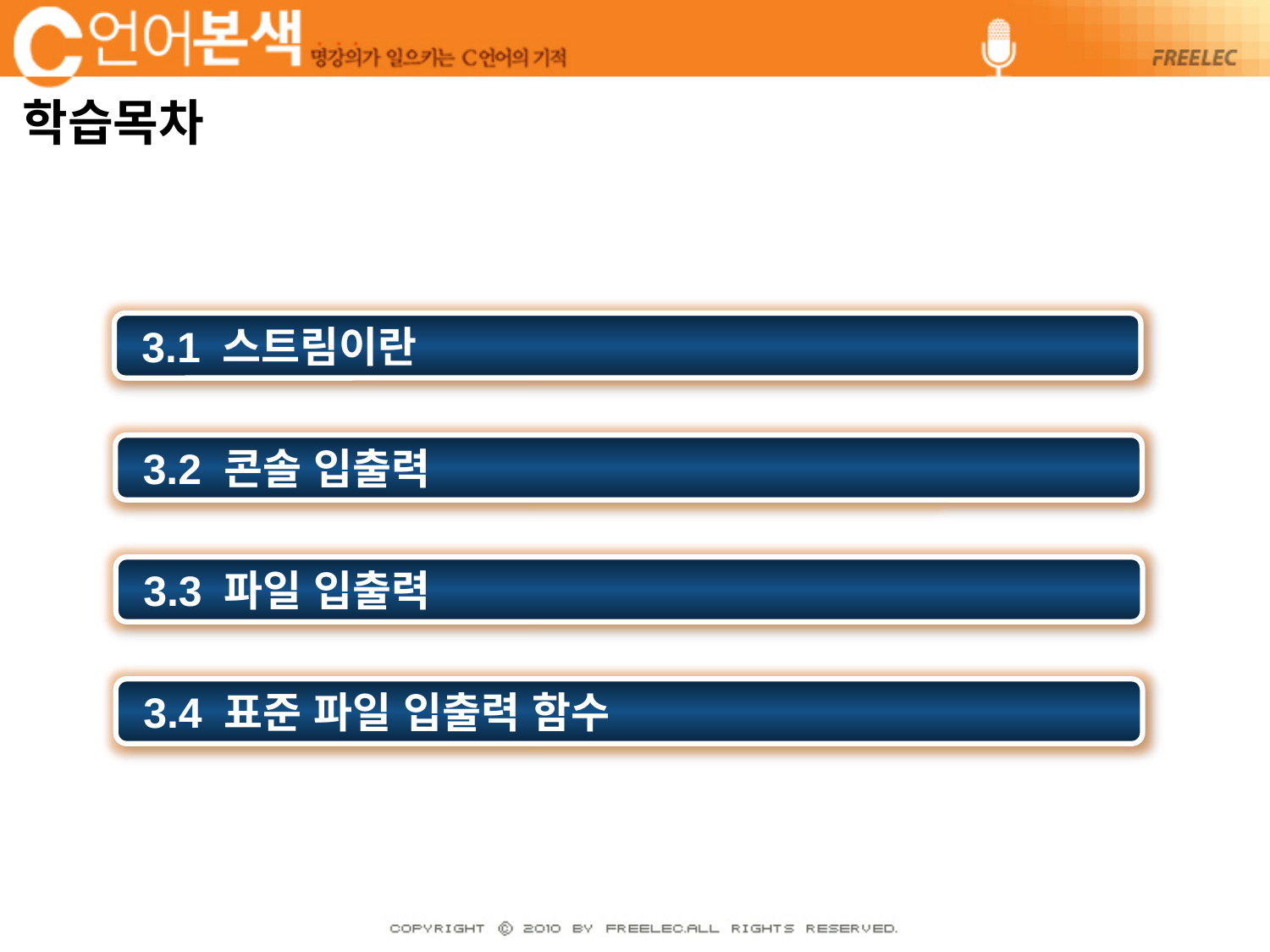

# 학습목차
 3.1 스트림이란
 3.2 콘솔 입출력
 3.3 파일 입출력
 3.4 표준 파일 입출력 함수